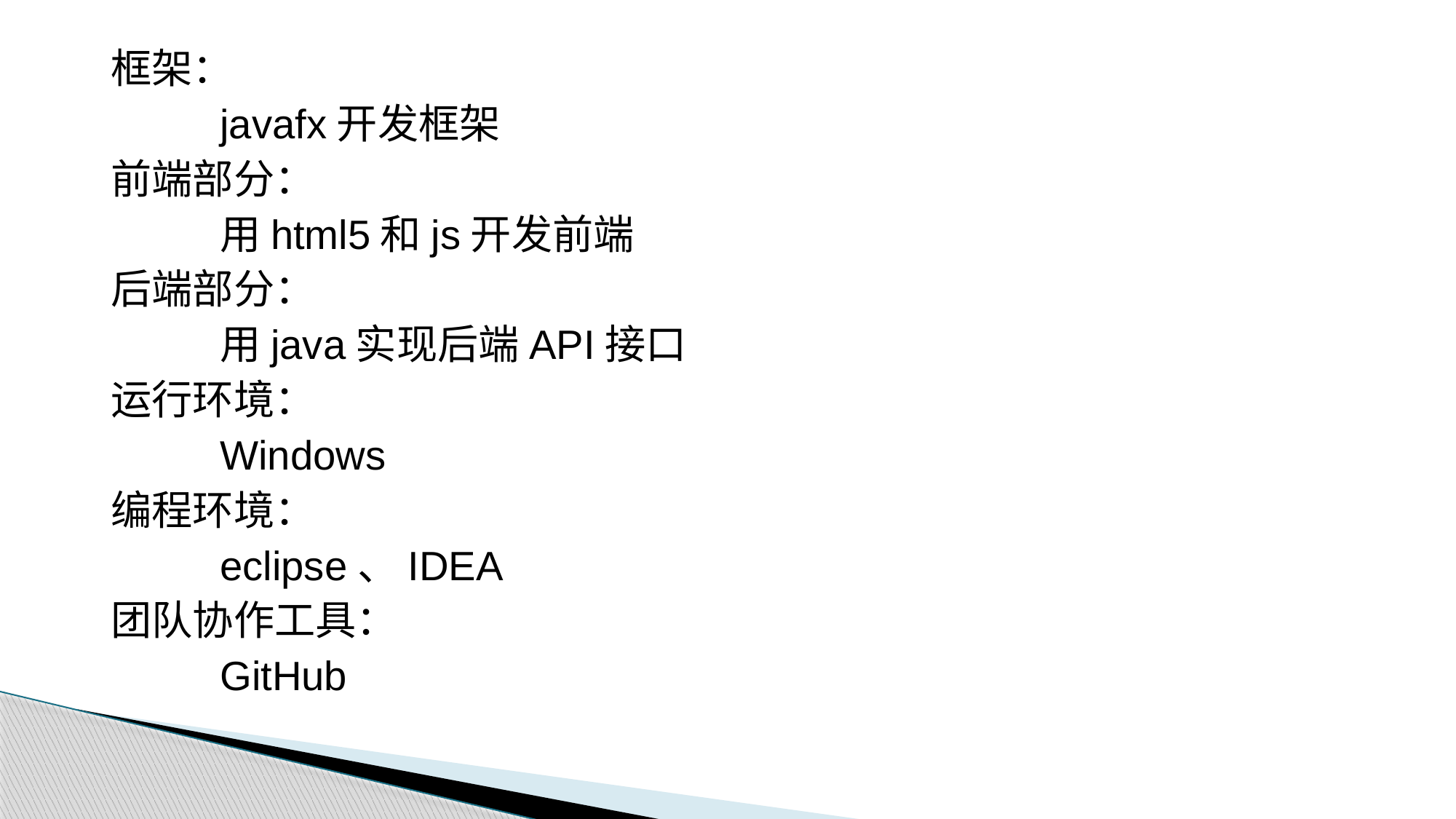

框架：
	javafx开发框架
前端部分：
	用html5和js开发前端
后端部分：
	用java实现后端API接口
运行环境：
	Windows
编程环境：
	eclipse、IDEA
团队协作工具：
	GitHub